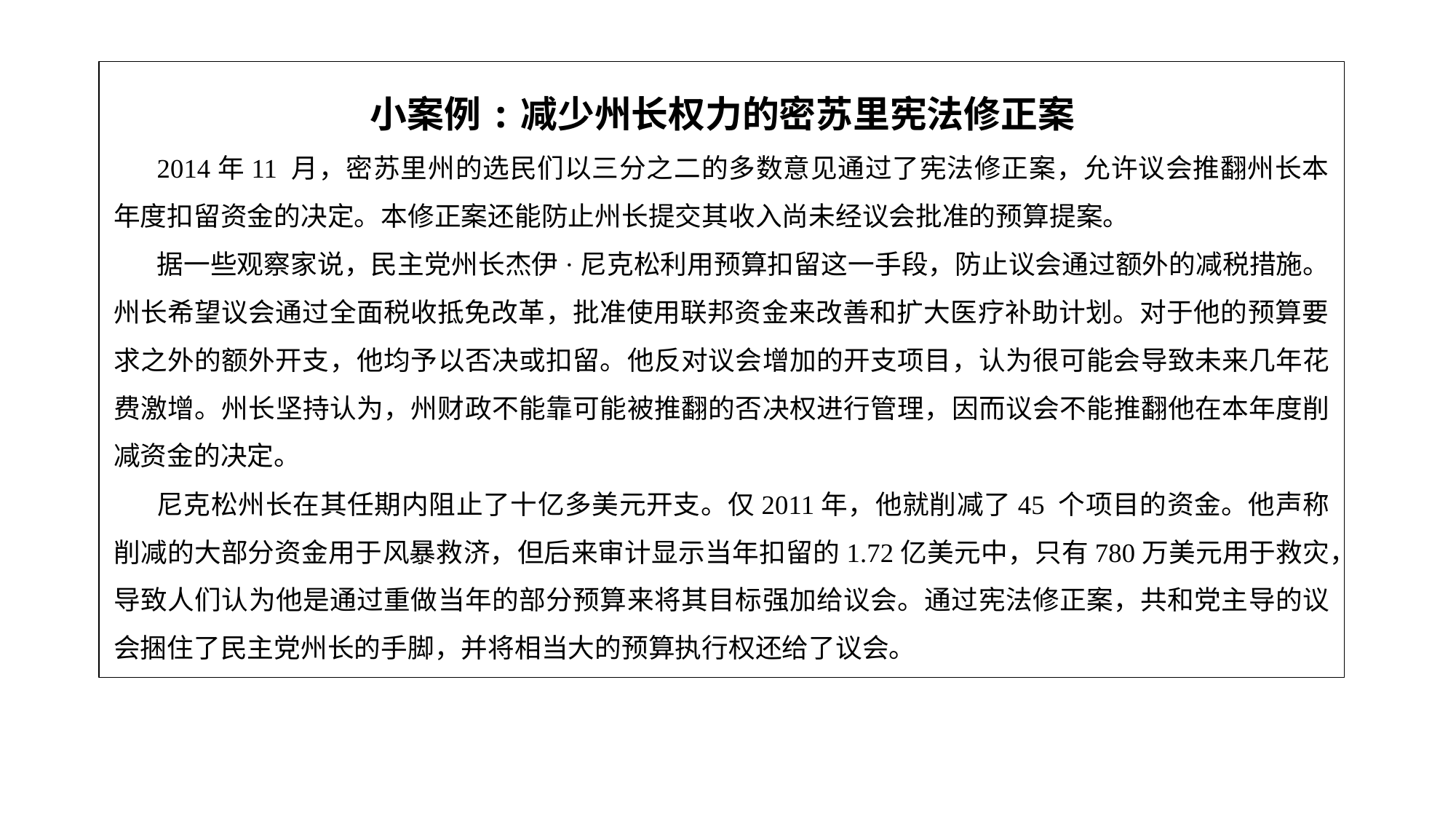

（一）政府预算制度的一般内容
     小案例:减少州长权力的密苏里宪法修正案
2014年11 月，密苏里州的选民们以三分之二的多数意见通过了宪法修正案，允许议会推翻州长本年度扣留资金的决定。本修正案还能防止州长提交其收入尚未经议会批准的预算提案。
据一些观察家说，民主党州长杰伊·尼克松利用预算扣留这一手段，防止议会通过额外的减税措施。州长希望议会通过全面税收抵免改革，批准使用联邦资金来改善和扩大医疗补助计划。对于他的预算要求之外的额外开支，他均予以否决或扣留。他反对议会增加的开支项目，认为很可能会导致未来几年花费激增。州长坚持认为，州财政不能靠可能被推翻的否决权进行管理，因而议会不能推翻他在本年度削减资金的决定。
尼克松州长在其任期内阻止了十亿多美元开支。仅2011年，他就削减了45 个项目的资金。他声称削减的大部分资金用于风暴救济，但后来审计显示当年扣留的1.72亿美元中，只有780万美元用于救灾，导致人们认为他是通过重做当年的部分预算来将其目标强加给议会。通过宪法修正案，共和党主导的议会捆住了民主党州长的手脚，并将相当大的预算执行权还给了议会。